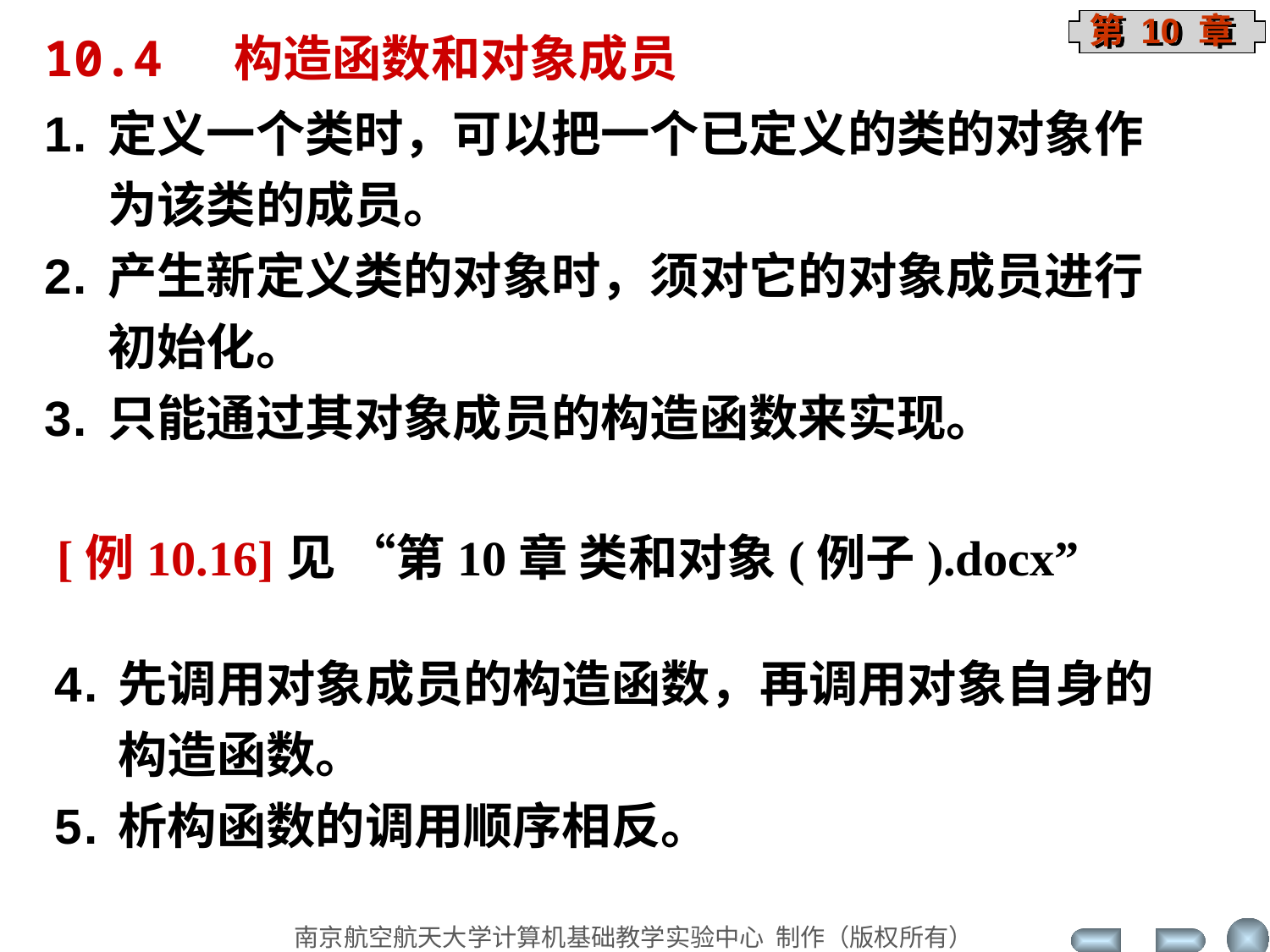

10.4  构造函数和对象成员
定义一个类时，可以把一个已定义的类的对象作为该类的成员。
产生新定义类的对象时，须对它的对象成员进行初始化。
只能通过其对象成员的构造函数来实现。
[例10.16]见 “第10章 类和对象(例子).docx”
先调用对象成员的构造函数，再调用对象自身的构造函数。
析构函数的调用顺序相反。